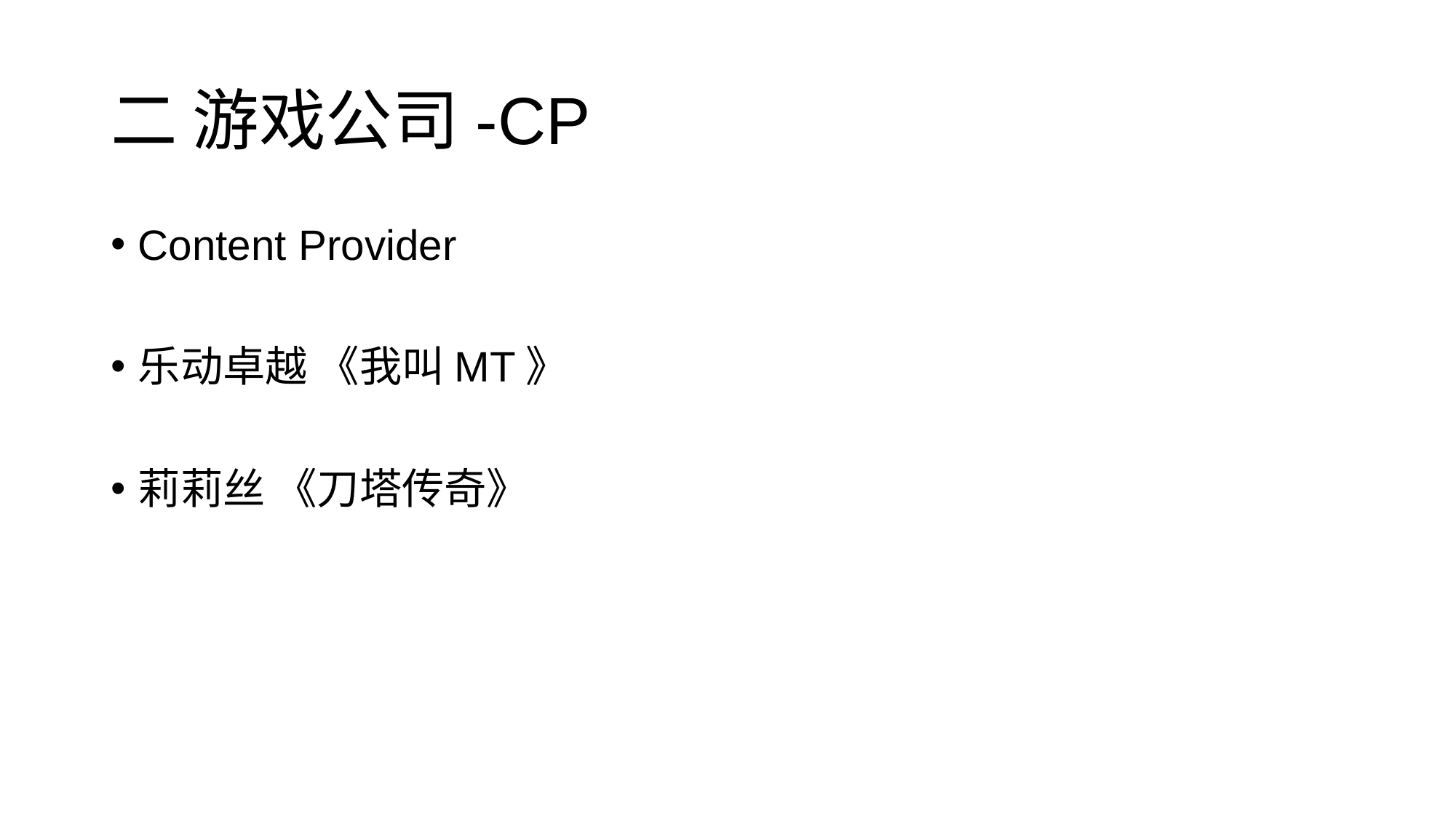

# 二 游戏公司-CP
Content Provider

乐动卓越 《我叫MT》

莉莉丝 《刀塔传奇》